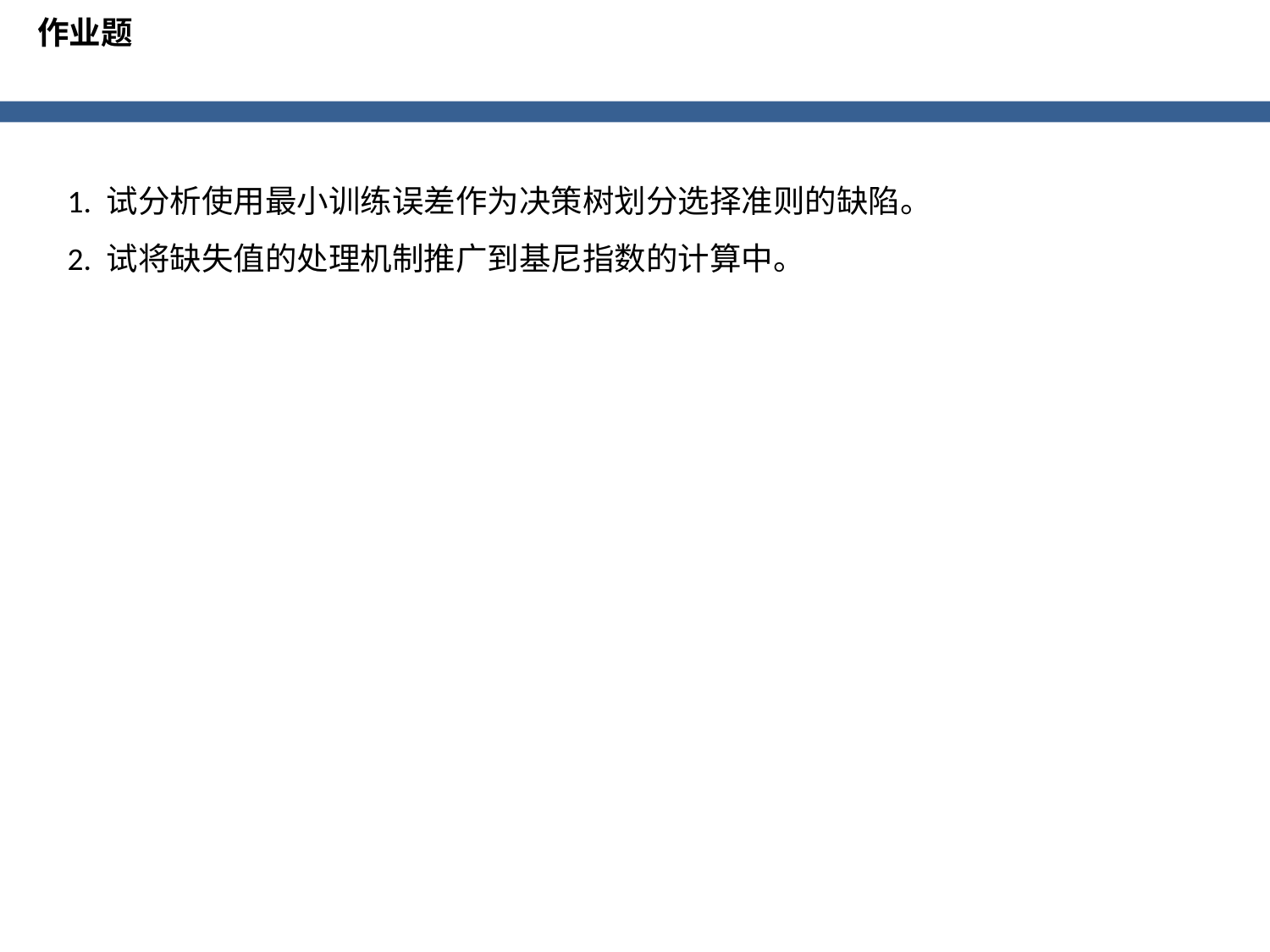

作业题
1. 试分析使用最小训练误差作为决策树划分选择准则的缺陷。
2. 试将缺失值的处理机制推广到基尼指数的计算中。